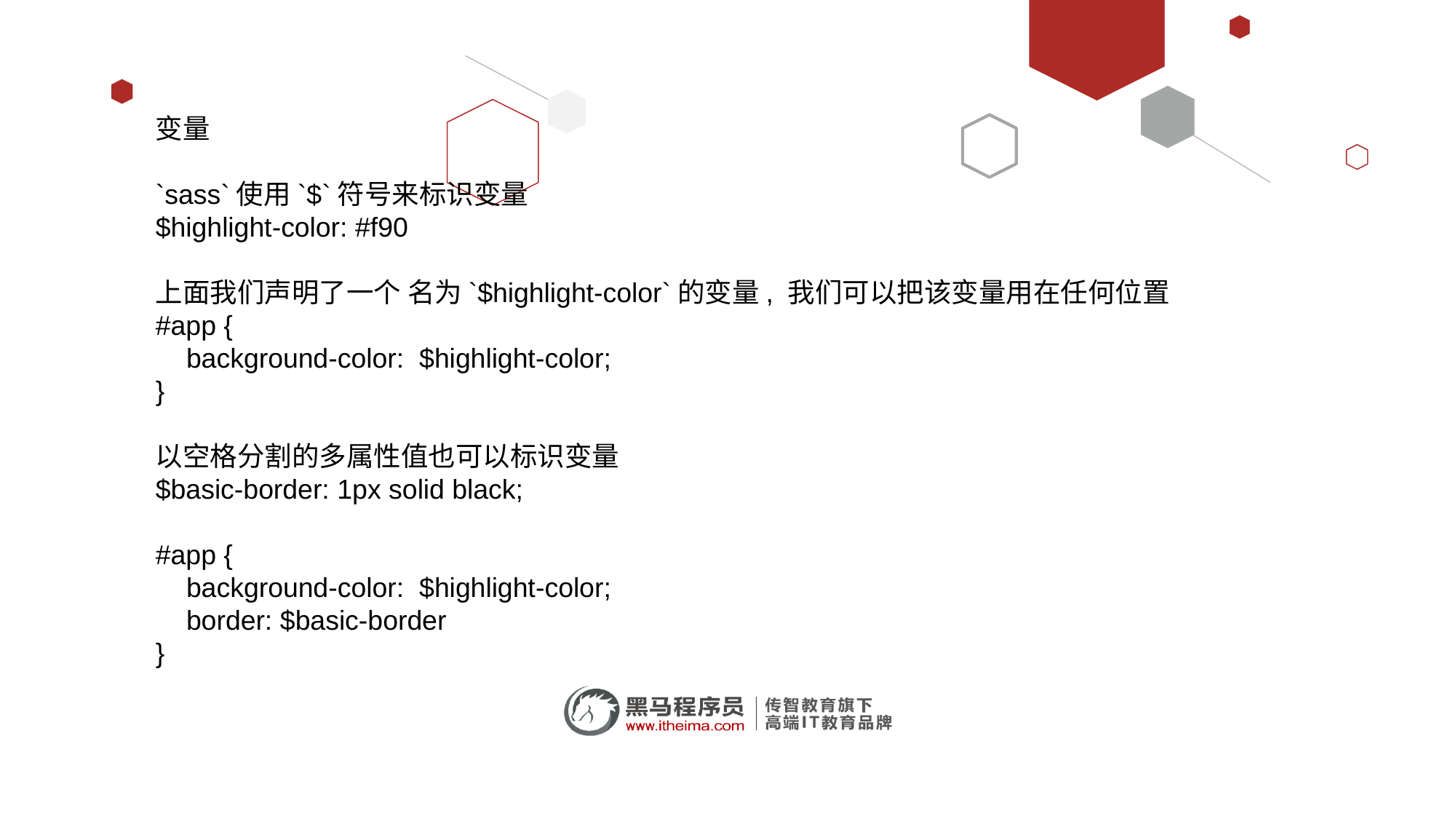

变量

`sass`使用`$`符号来标识变量
$highlight-color: #f90

上面我们声明了一个 名为`$highlight-color`的变量, 我们可以把该变量用在任何位置
#app {
    background-color:  $highlight-color;
}

以空格分割的多属性值也可以标识变量
$basic-border: 1px solid black;

#app {
    background-color:  $highlight-color;
    border: $basic-border
}